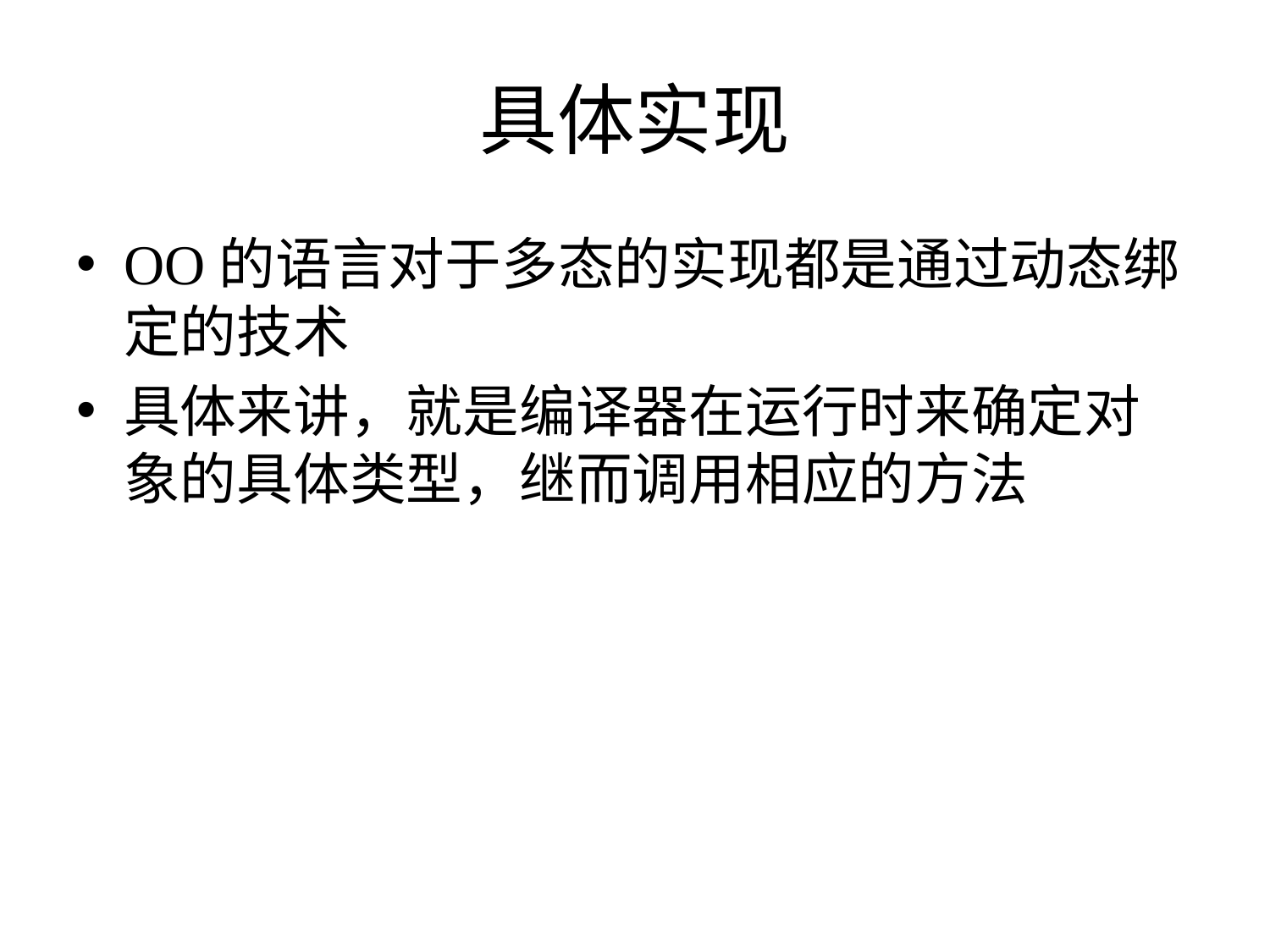

# 具体实现
OO的语言对于多态的实现都是通过动态绑定的技术
具体来讲，就是编译器在运行时来确定对象的具体类型，继而调用相应的方法